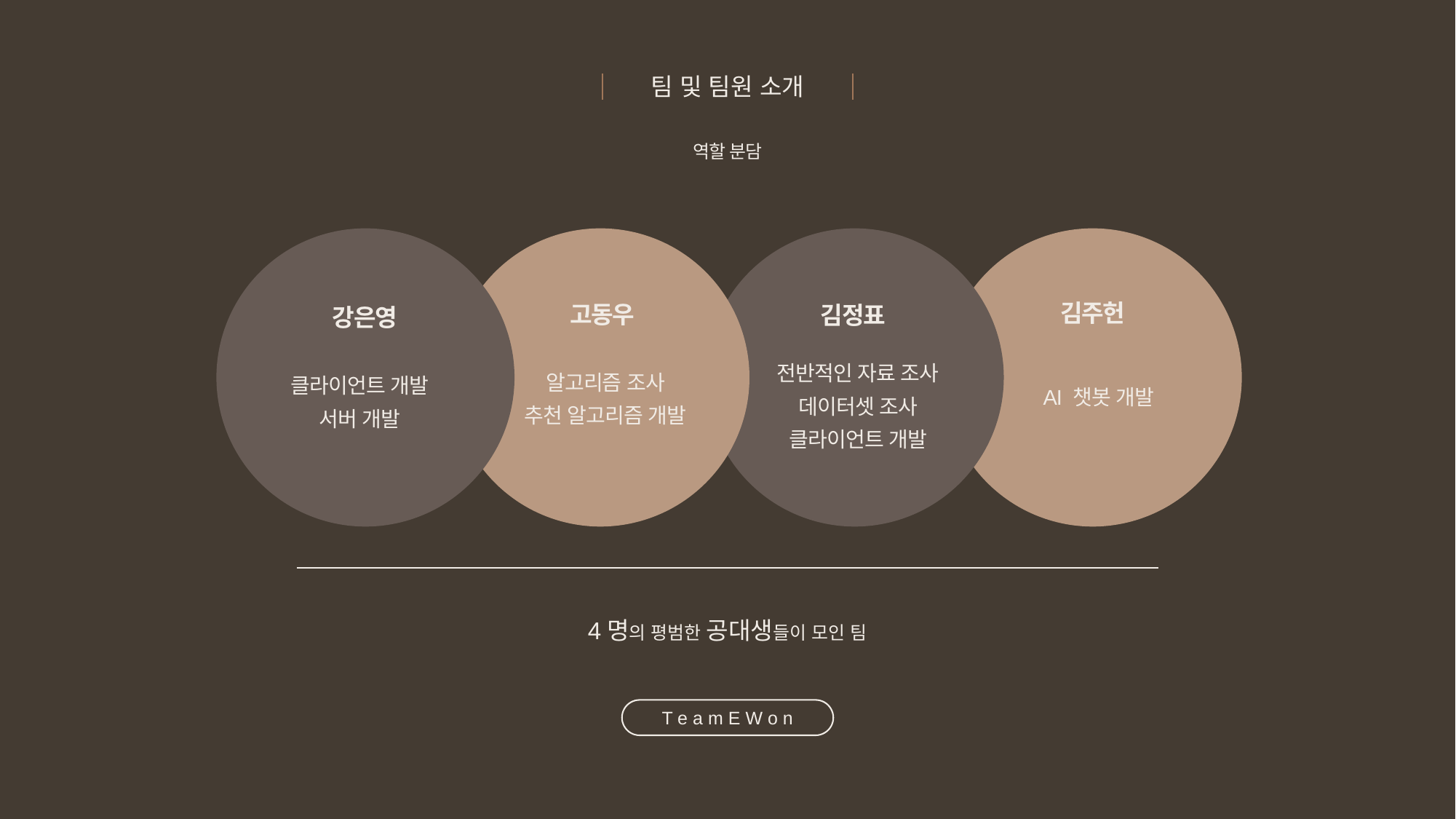

팀 및 팀원 소개
역할 분담

김주헌
고동우
김정표
강은영
전반적인 자료 조사
데이터셋 조사
클라이언트 개발
알고리즘 조사
추천 알고리즘 개발
클라이언트 개발
서버 개발
AI 챗봇 개발
4명의 평범한 공대생들이 모인 팀

T e a m E W o n